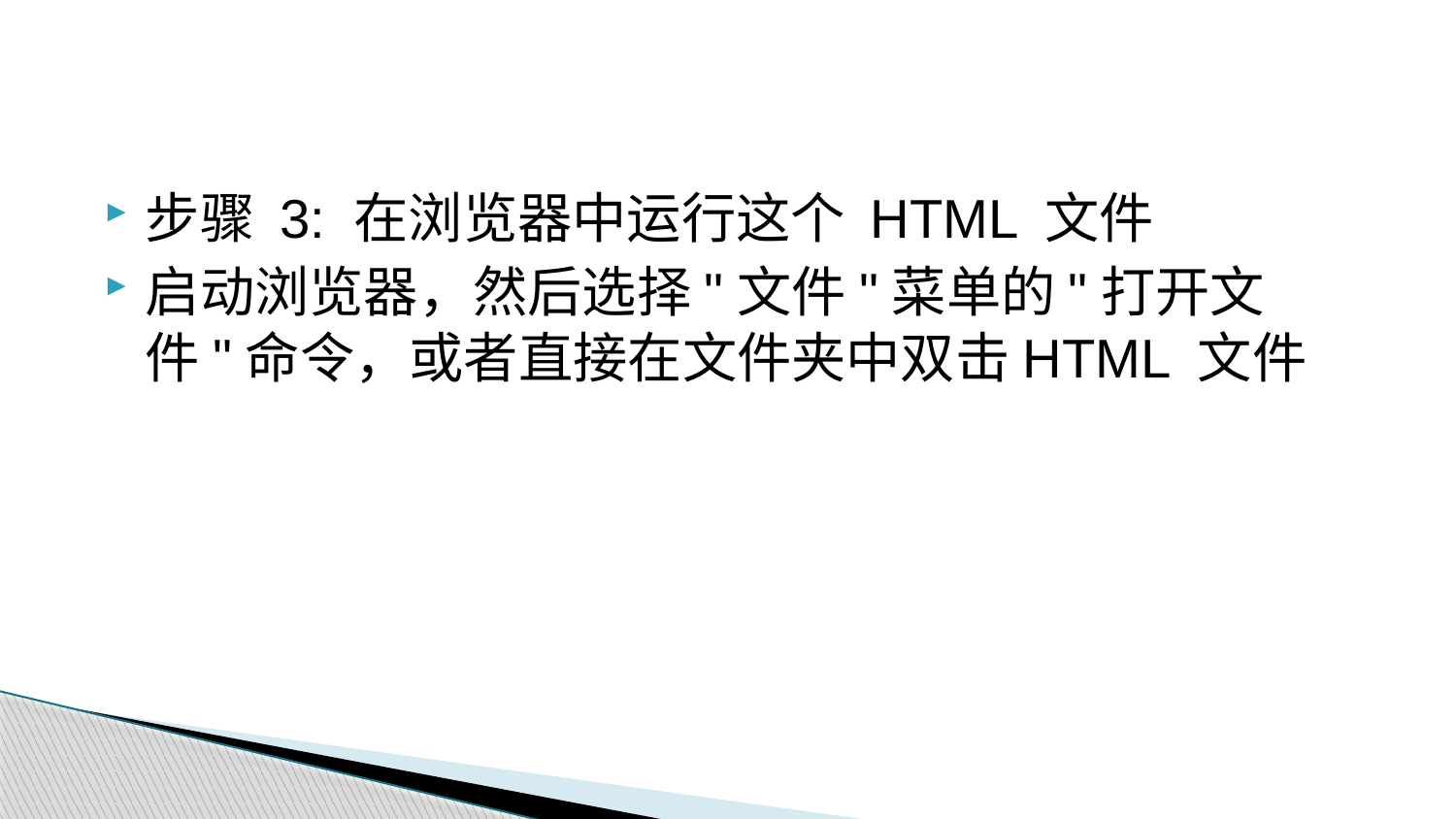

#
步骤 3: 在浏览器中运行这个 HTML 文件
启动浏览器，然后选择"文件"菜单的"打开文件"命令，或者直接在文件夹中双击HTML 文件